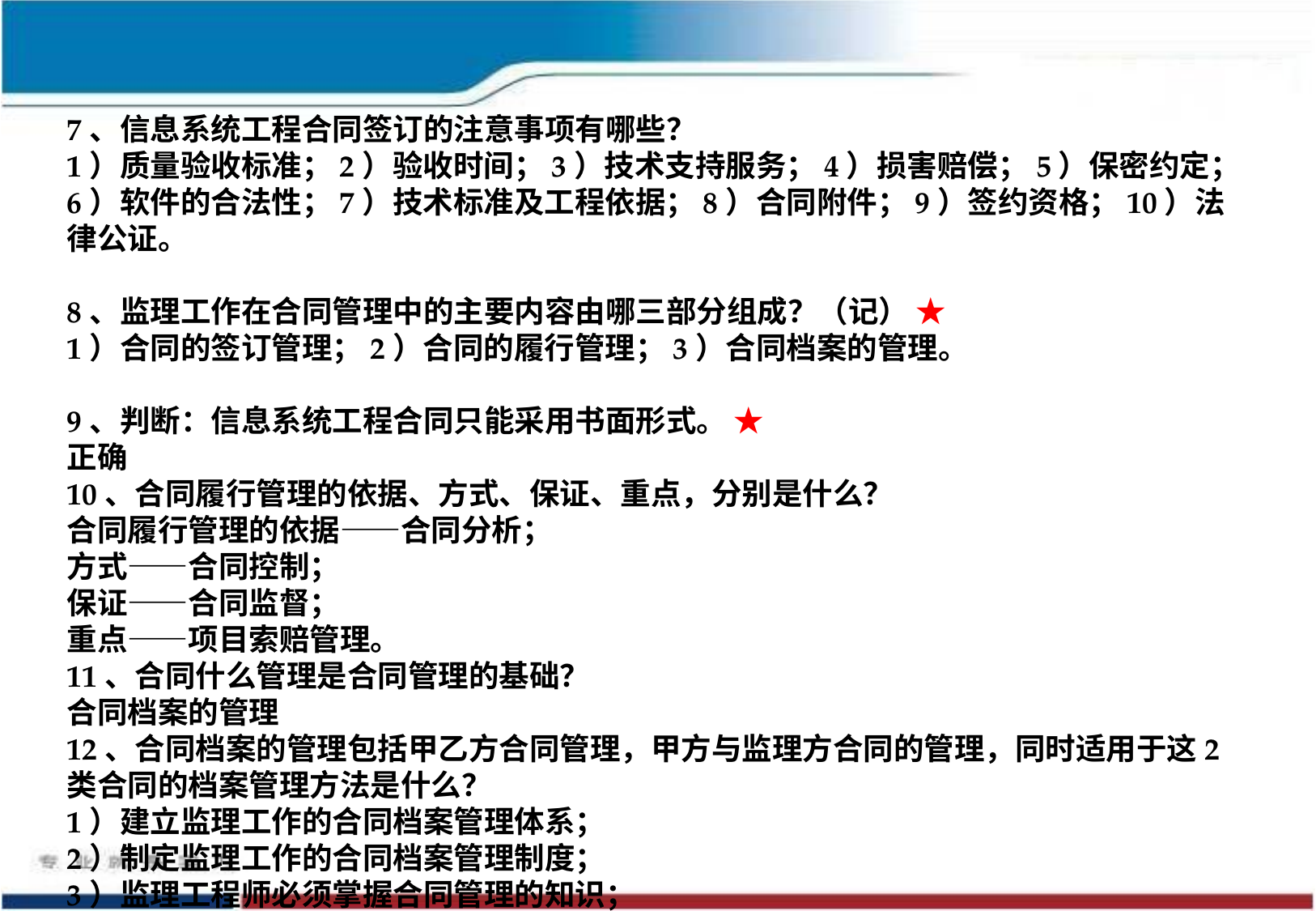

7、信息系统工程合同签订的注意事项有哪些？
1）质量验收标准；2）验收时间；3）技术支持服务；4）损害赔偿；5）保密约定；6）软件的合法性；7）技术标准及工程依据；8）合同附件；9）签约资格；10）法律公证。

8、监理工作在合同管理中的主要内容由哪三部分组成？（记） ★
1）合同的签订管理；2）合同的履行管理；3）合同档案的管理。

9、判断：信息系统工程合同只能采用书面形式。 ★
正确
10、合同履行管理的依据、方式、保证、重点，分别是什么？
合同履行管理的依据——合同分析；
方式——合同控制；
保证——合同监督；
重点——项目索赔管理。
11、合同什么管理是合同管理的基础？
合同档案的管理
12、合同档案的管理包括甲乙方合同管理，甲方与监理方合同的管理，同时适用于这2类合同的档案管理方法是什么？
1）建立监理工作的合同档案管理体系；
2）制定监理工作的合同档案管理制度；
3）监理工程师必须掌握合同管理的知识；
4）合同档案管理的具体工作；